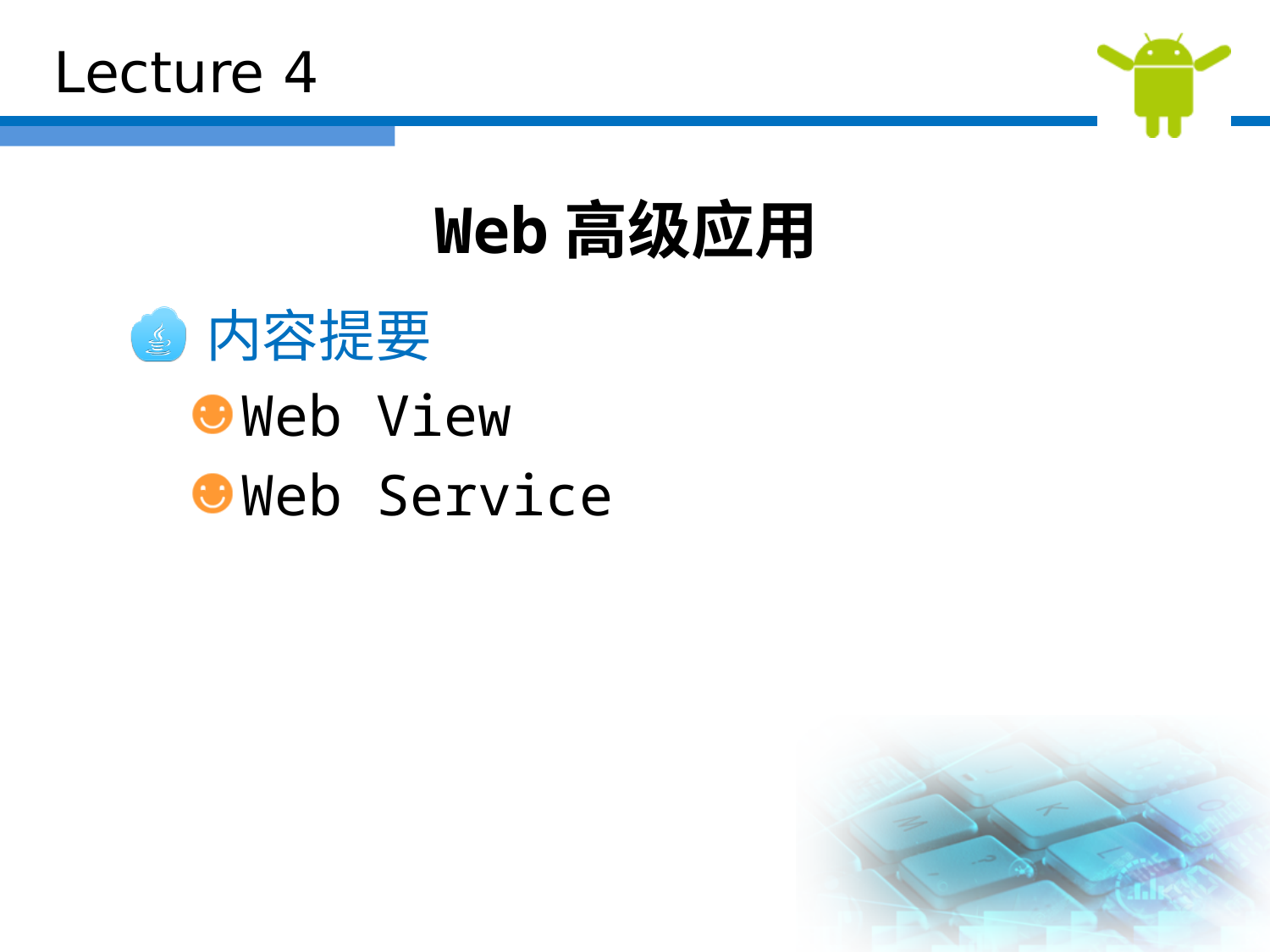

# Lecture 4

Web高级应用
内容提要
Web View
Web Service